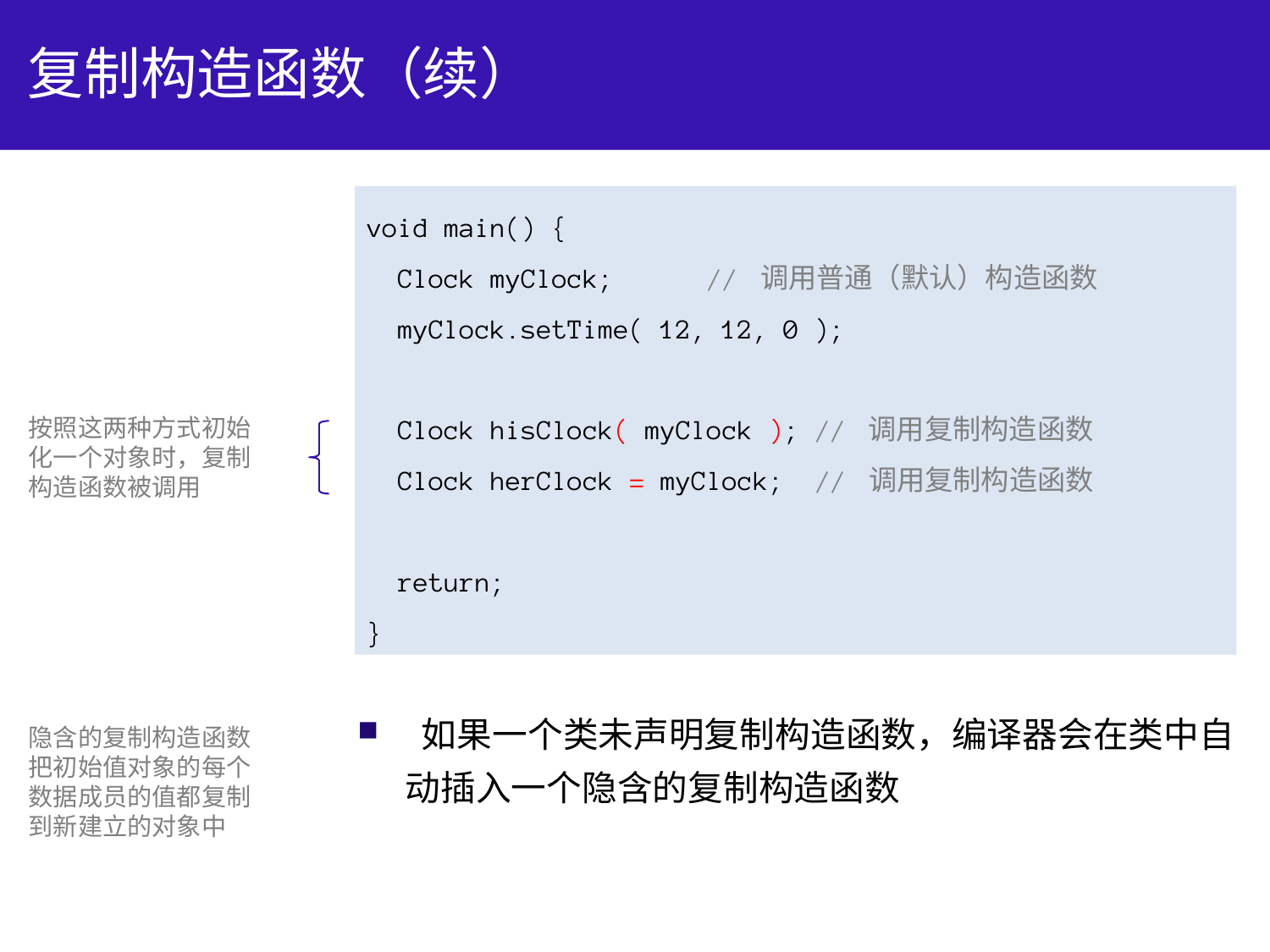

# 复制构造函数（续）
void main() {
  Clock myClock;      // 调用普通（默认）构造函数
  myClock.setTime( 12, 12, 0 );

  Clock hisClock( myClock ); // 调用复制构造函数
  Clock herClock = myClock;  // 调用复制构造函数

  return;
}
按照这两种方式初始
化一个对象时，复制
构造函数被调用

 如果一个类未声明复制构造函数，编译器会在类中自动插入一个隐含的复制构造函数
隐含的复制构造函数
把初始值对象的每个
数据成员的值都复制
到新建立的对象中
48